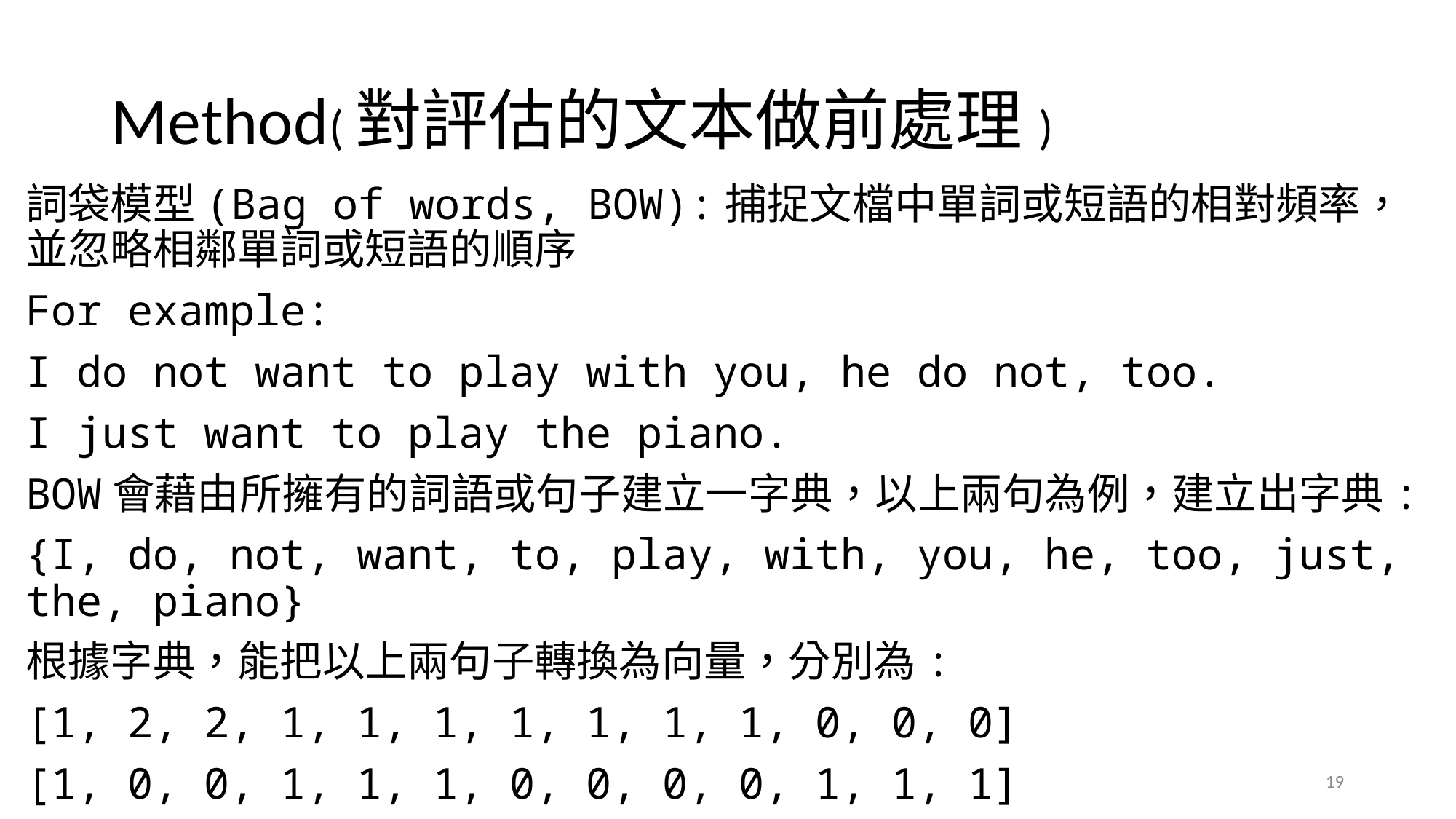

# Method(對評估的文本做前處理)
詞袋模型(Bag of words, BOW):捕捉文檔中單詞或短語的相對頻率，並忽略相鄰單詞或短語的順序
For example:
I do not want to play with you, he do not, too.
I just want to play the piano.
BOW會藉由所擁有的詞語或句子建立一字典，以上兩句為例，建立出字典:
{I, do, not, want, to, play, with, you, he, too, just, the, piano}
根據字典，能把以上兩句子轉換為向量，分別為:
[1, 2, 2, 1, 1, 1, 1, 1, 1, 1, 0, 0, 0]
[1, 0, 0, 1, 1, 1, 0, 0, 0, 0, 1, 1, 1]

19